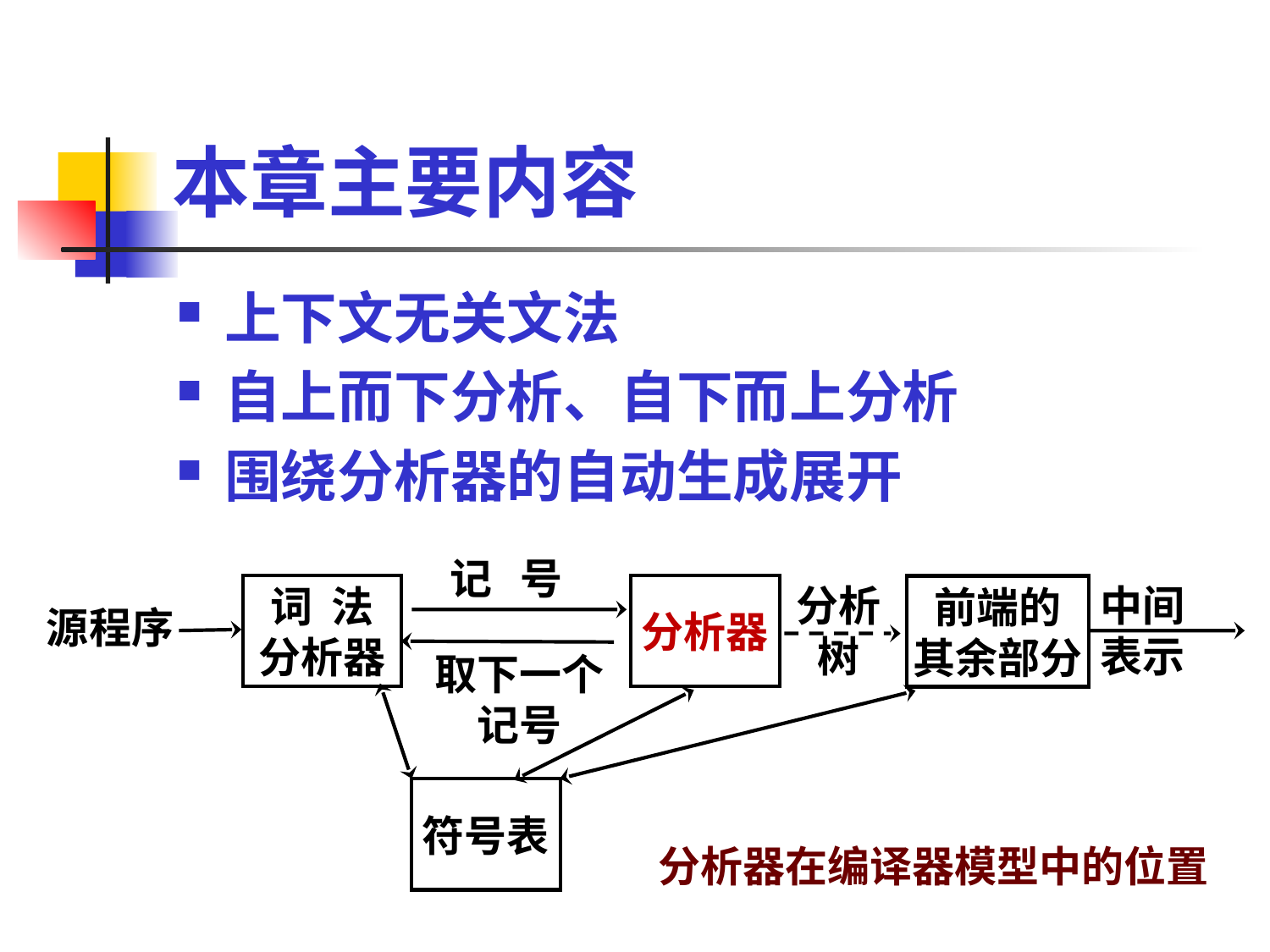

# 本章主要内容
上下文无关文法
自上而下分析、自下而上分析
围绕分析器的自动生成展开
记   号
词  法
分析器
分析器
前端的
其余部分
中间表示
分析树
源程序

取下一个记号

符号表
分析器在编译器模型中的位置